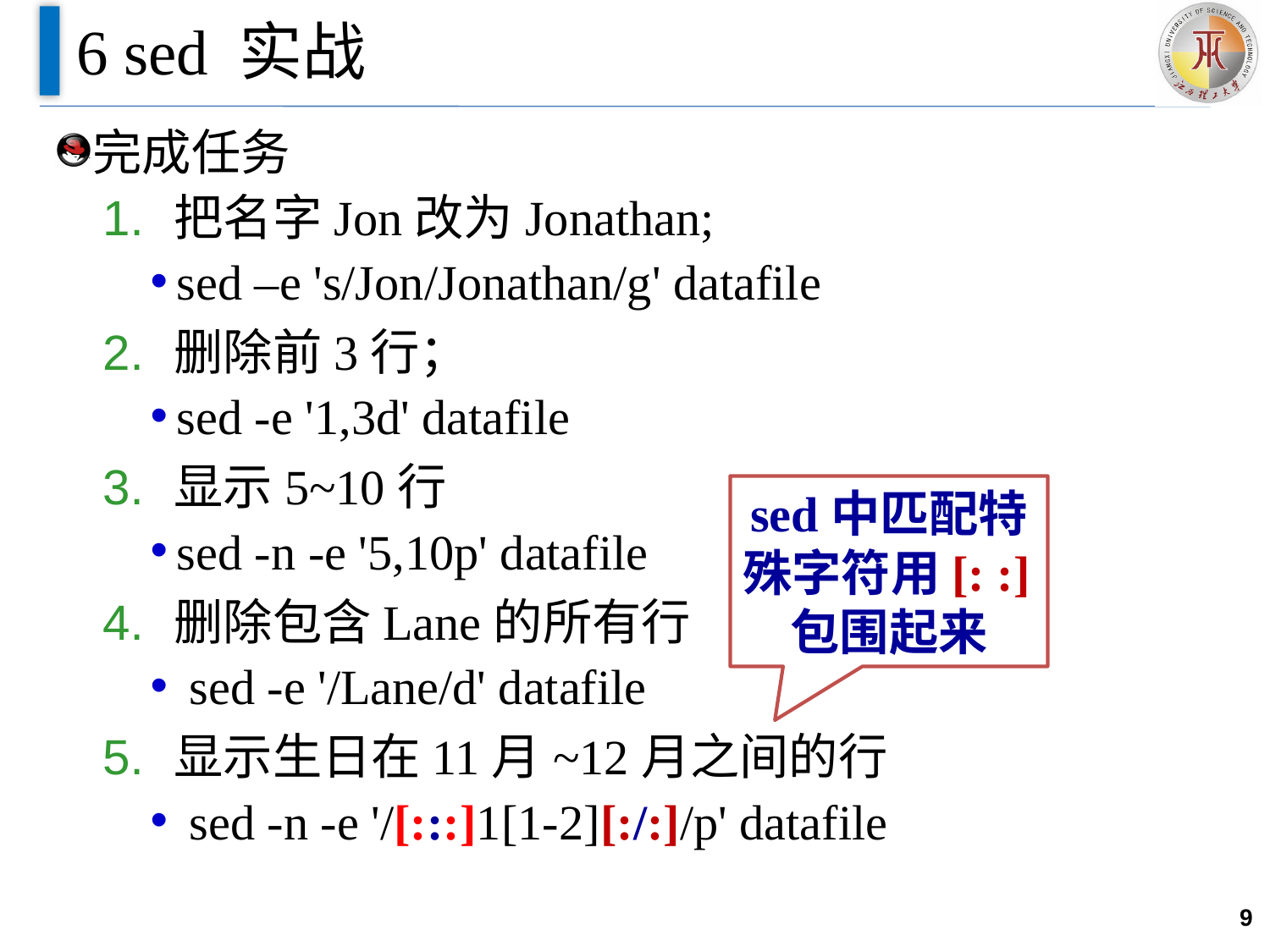

# 6 sed 实战
完成任务
把名字Jon改为Jonathan;
sed –e 's/Jon/Jonathan/g' datafile
删除前3行；
sed -e '1,3d' datafile
显示5~10行
sed -n -e '5,10p' datafile
删除包含Lane的所有行
 sed -e '/Lane/d' datafile
显示生日在11月~12月之间的行
 sed -n -e '/[:::]1[1-2][:/:]/p' datafile
sed中匹配特殊字符用[: :]包围起来
9